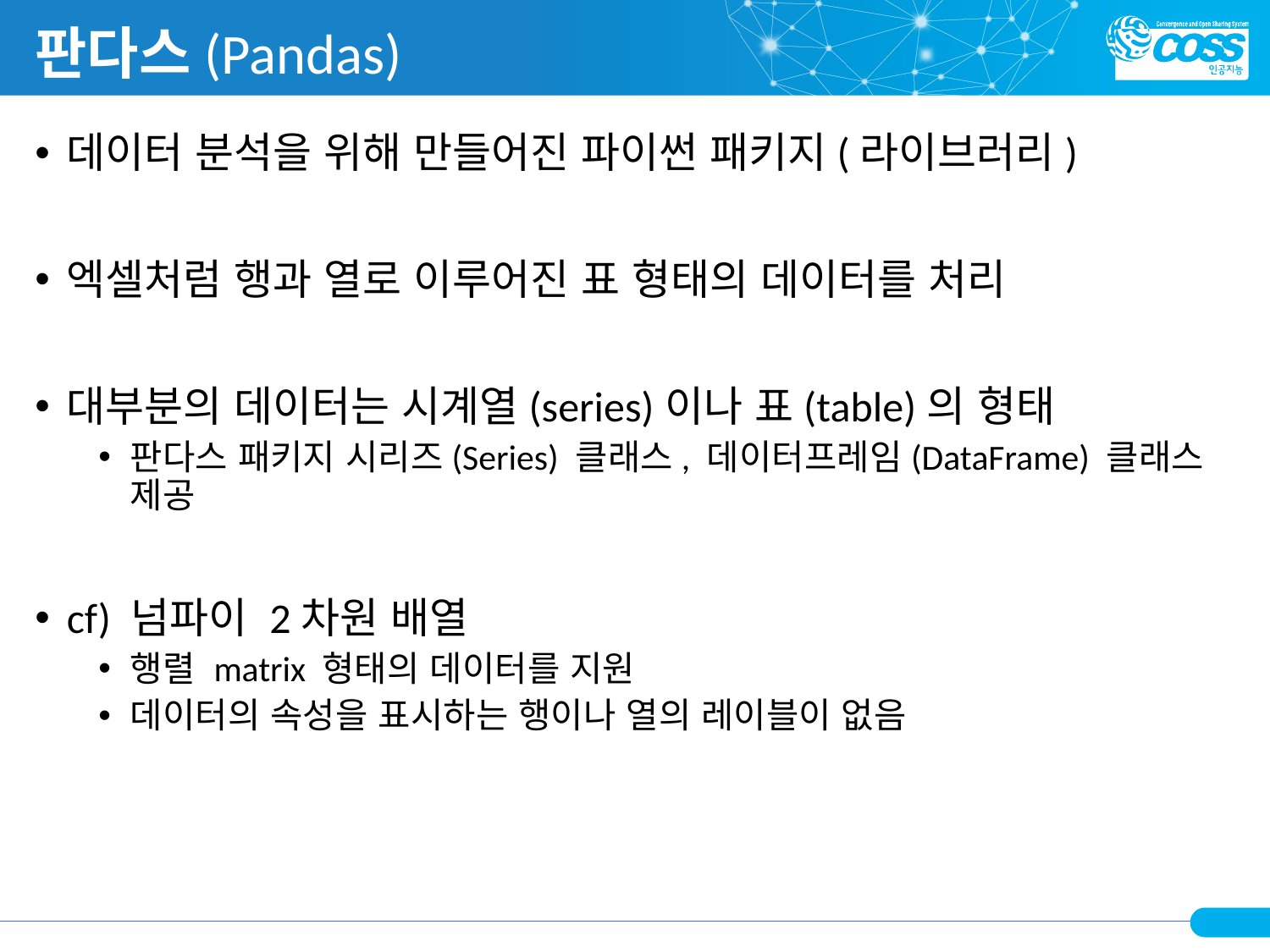

# 판다스(Pandas)
데이터 분석을 위해 만들어진 파이썬 패키지(라이브러리)

엑셀처럼 행과 열로 이루어진 표 형태의 데이터를 처리

대부분의 데이터는 시계열(series)이나 표(table)의 형태
판다스 패키지 시리즈(Series) 클래스, 데이터프레임(DataFrame) 클래스 제공

cf) 넘파이 2차원 배열
행렬 matrix 형태의 데이터를 지원
데이터의 속성을 표시하는 행이나 열의 레이블이 없음